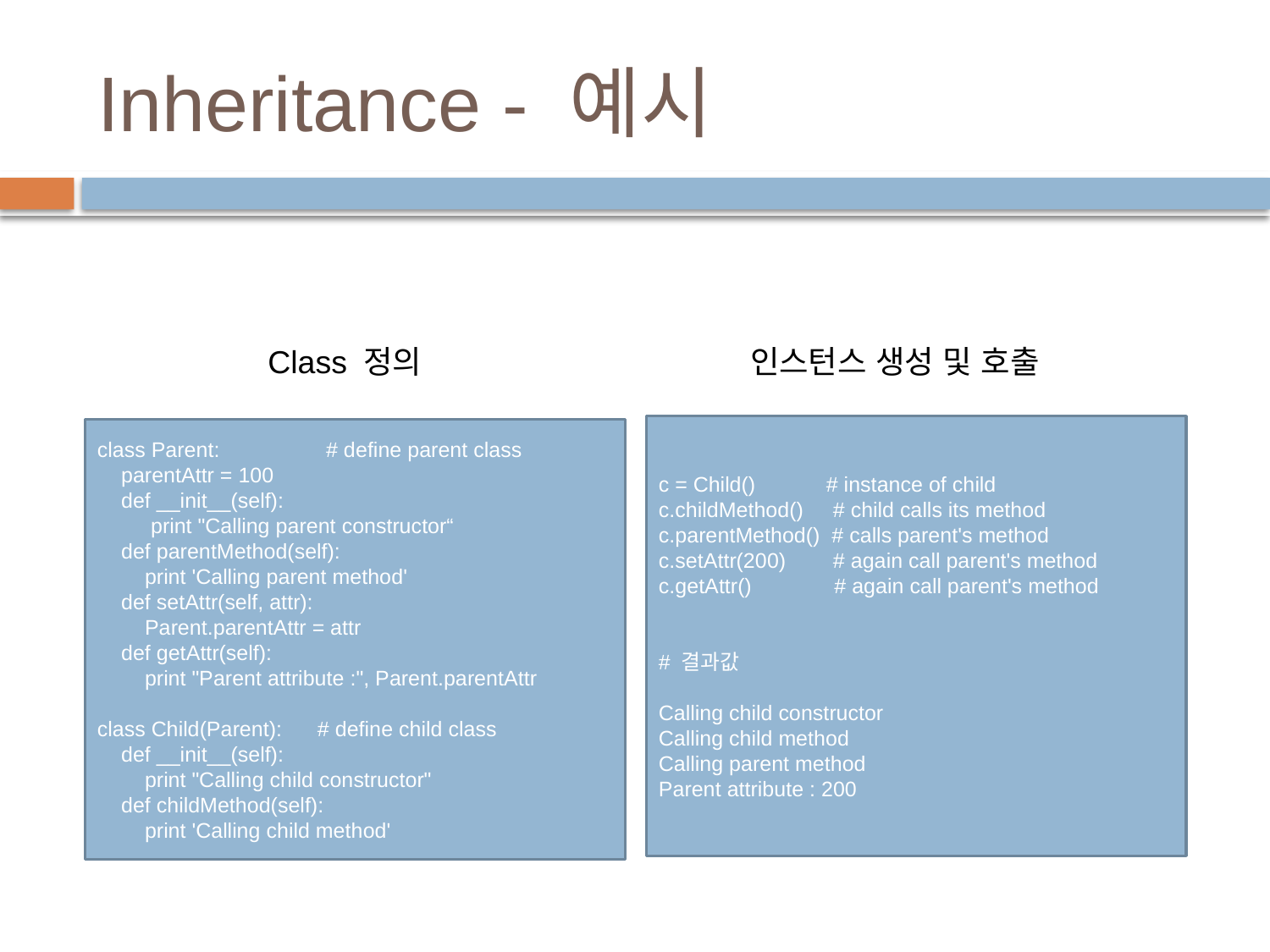

# Inheritance - 예시
Class 정의
인스턴스 생성 및 호출
c = Child()            # instance of child
c.childMethod()     # child calls its method c.parentMethod()  # calls parent's method c.setAttr(200)        # again call parent's method c.getAttr()              # again call parent's method

# 결과값

Calling child constructor
Calling child method
Calling parent method
Parent attribute : 200
class Parent:                  # define parent class
    parentAttr = 100
    def __init__(self):
         print "Calling parent constructor“
    def parentMethod(self):
        print 'Calling parent method'
    def setAttr(self, attr):
        Parent.parentAttr = attr
    def getAttr(self):
        print "Parent attribute :", Parent.parentAttr

class Child(Parent):      # define child class
    def __init__(self):
        print "Calling child constructor"
    def childMethod(self):
        print 'Calling child method'